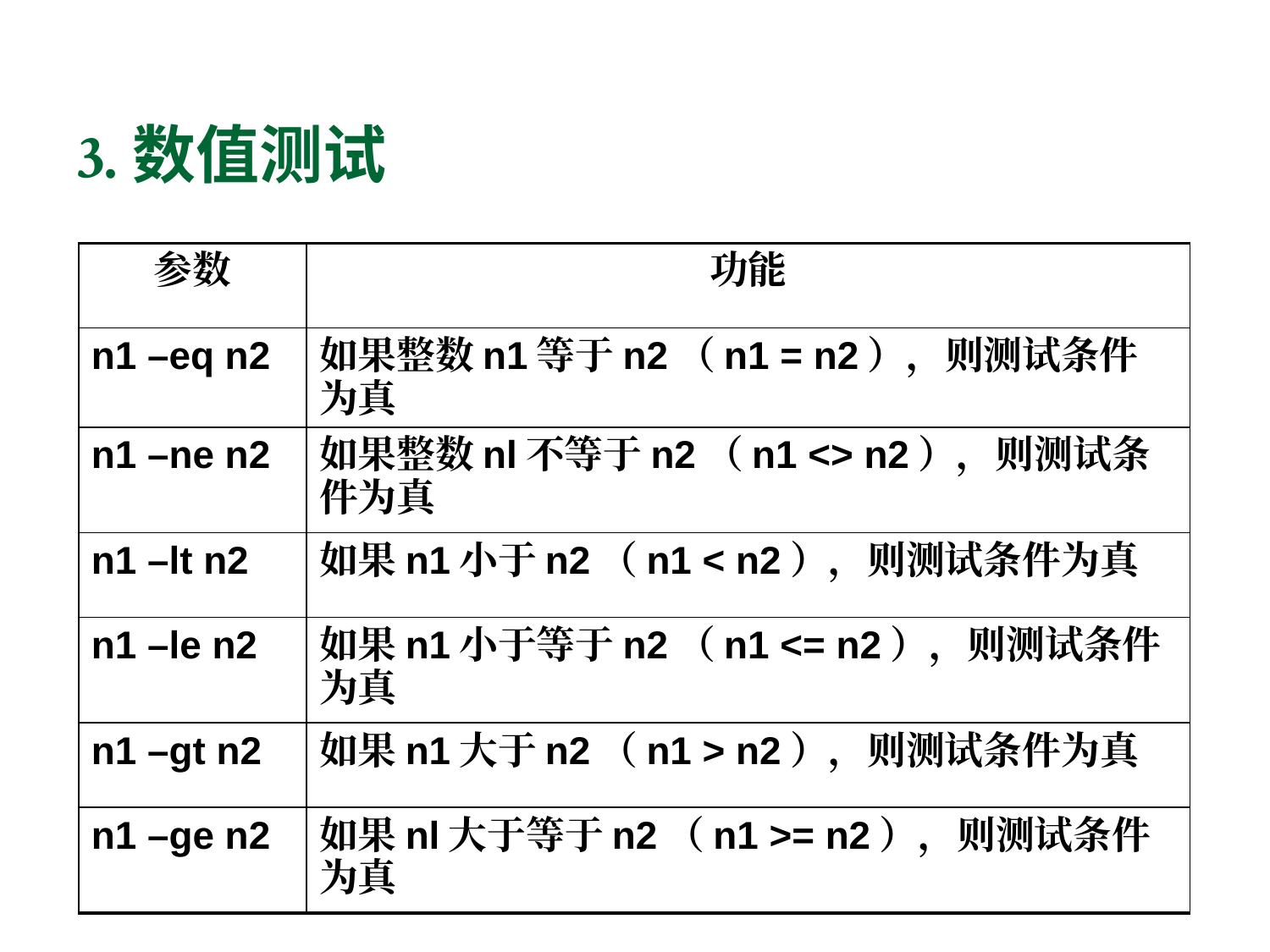

# 3.数值测试
| 参数 | 功能 |
| --- | --- |
| n1 –eq n2 | 如果整数n1等于n2（n1 = n2），则测试条件为真 |
| n1 –ne n2 | 如果整数nl不等于n2（n1 <> n2），则测试条件为真 |
| n1 –lt n2 | 如果n1小于n2（n1 < n2），则测试条件为真 |
| n1 –le n2 | 如果n1小于等于n2（n1 <= n2），则测试条件为真 |
| n1 –gt n2 | 如果n1大于n2（n1 > n2），则测试条件为真 |
| n1 –ge n2 | 如果nl大于等于n2（n1 >= n2），则测试条件为真 |